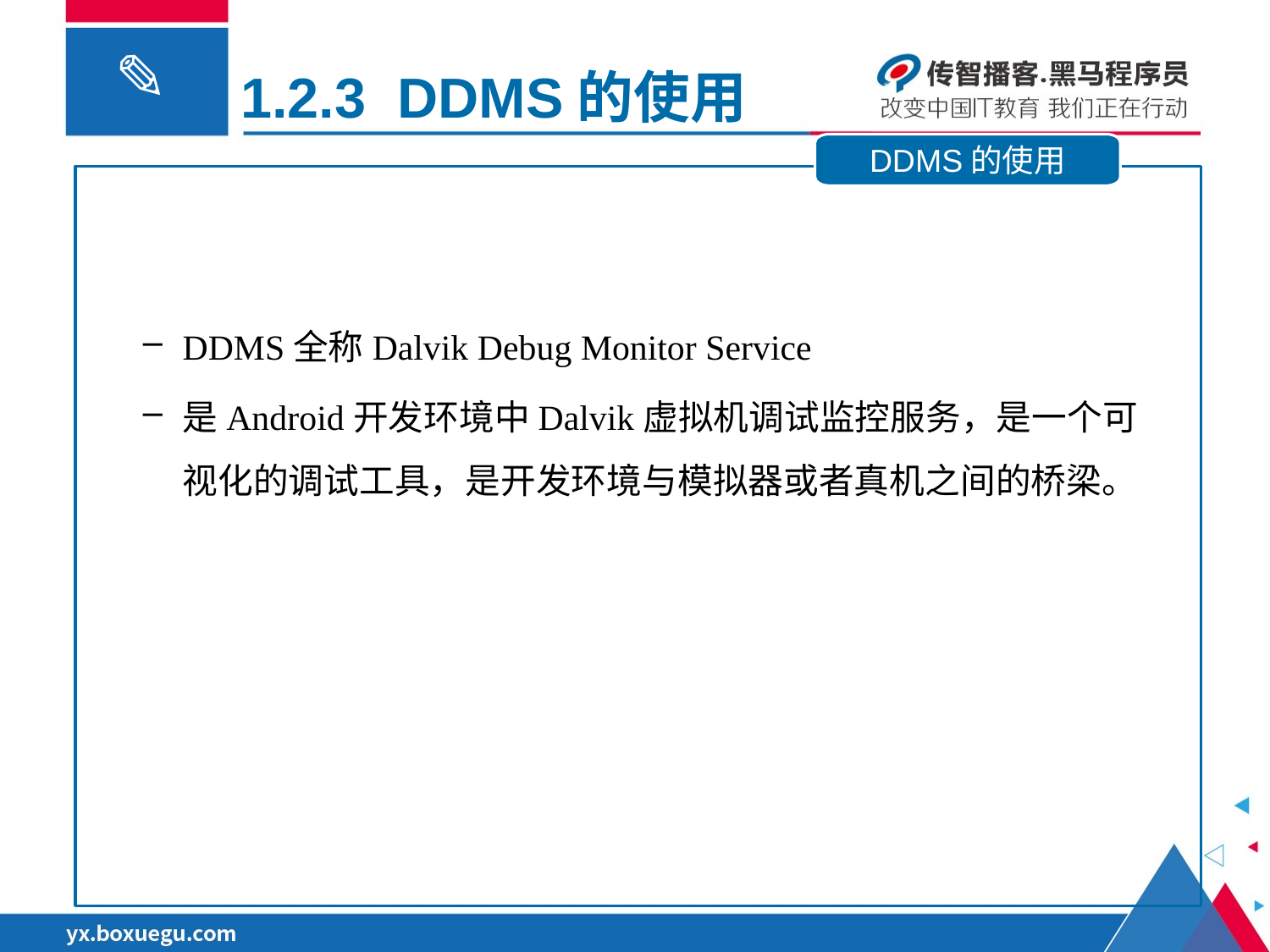

1.2.3  DDMS的使用
DDMS的使用

DDMS全称Dalvik Debug Monitor Service
是Android开发环境中Dalvik虚拟机调试监控服务，是一个可视化的调试工具，是开发环境与模拟器或者真机之间的桥梁。